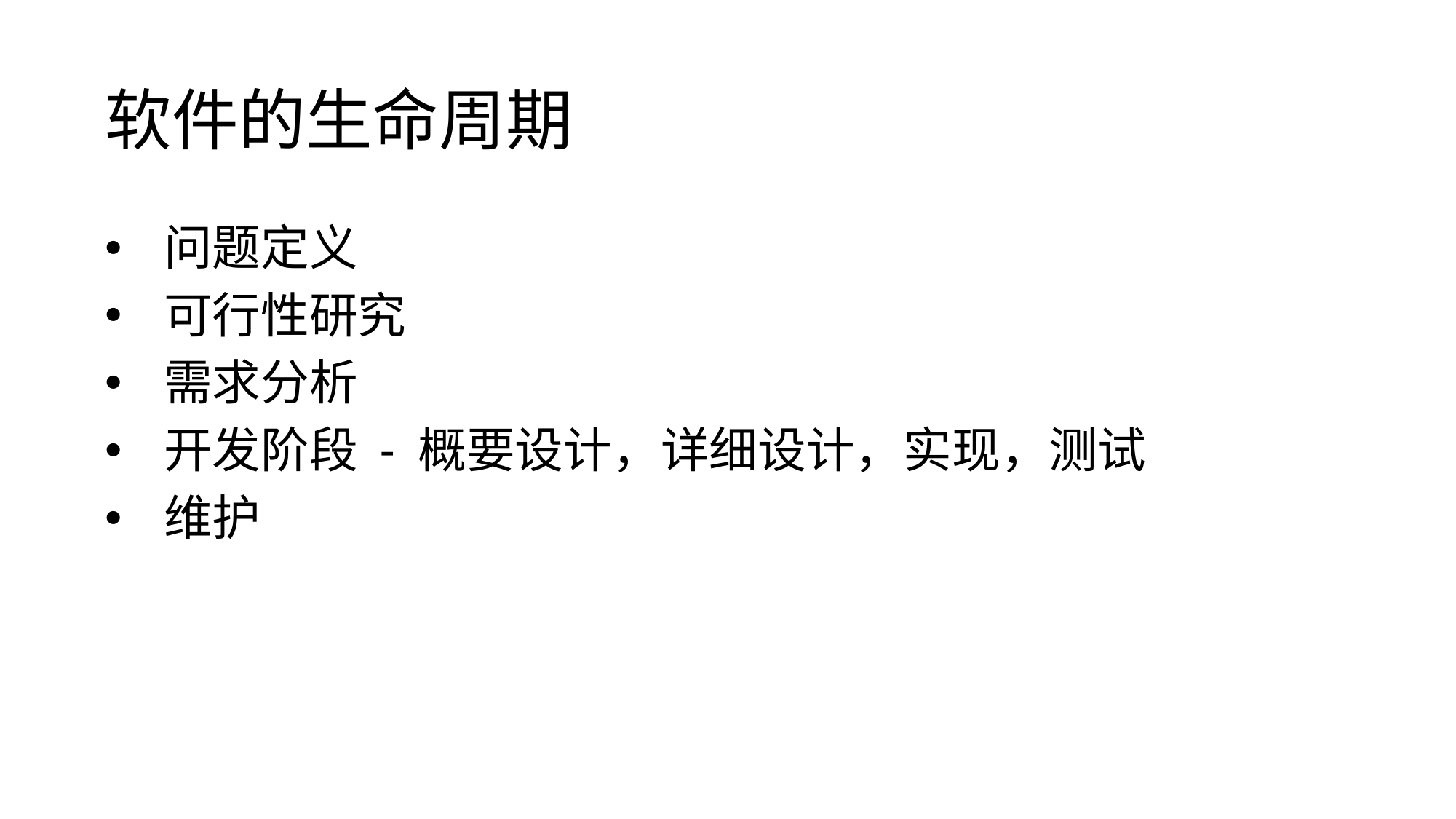

# 软件的生命周期
问题定义
可行性研究
需求分析
开发阶段 - 概要设计，详细设计，实现，测试
维护